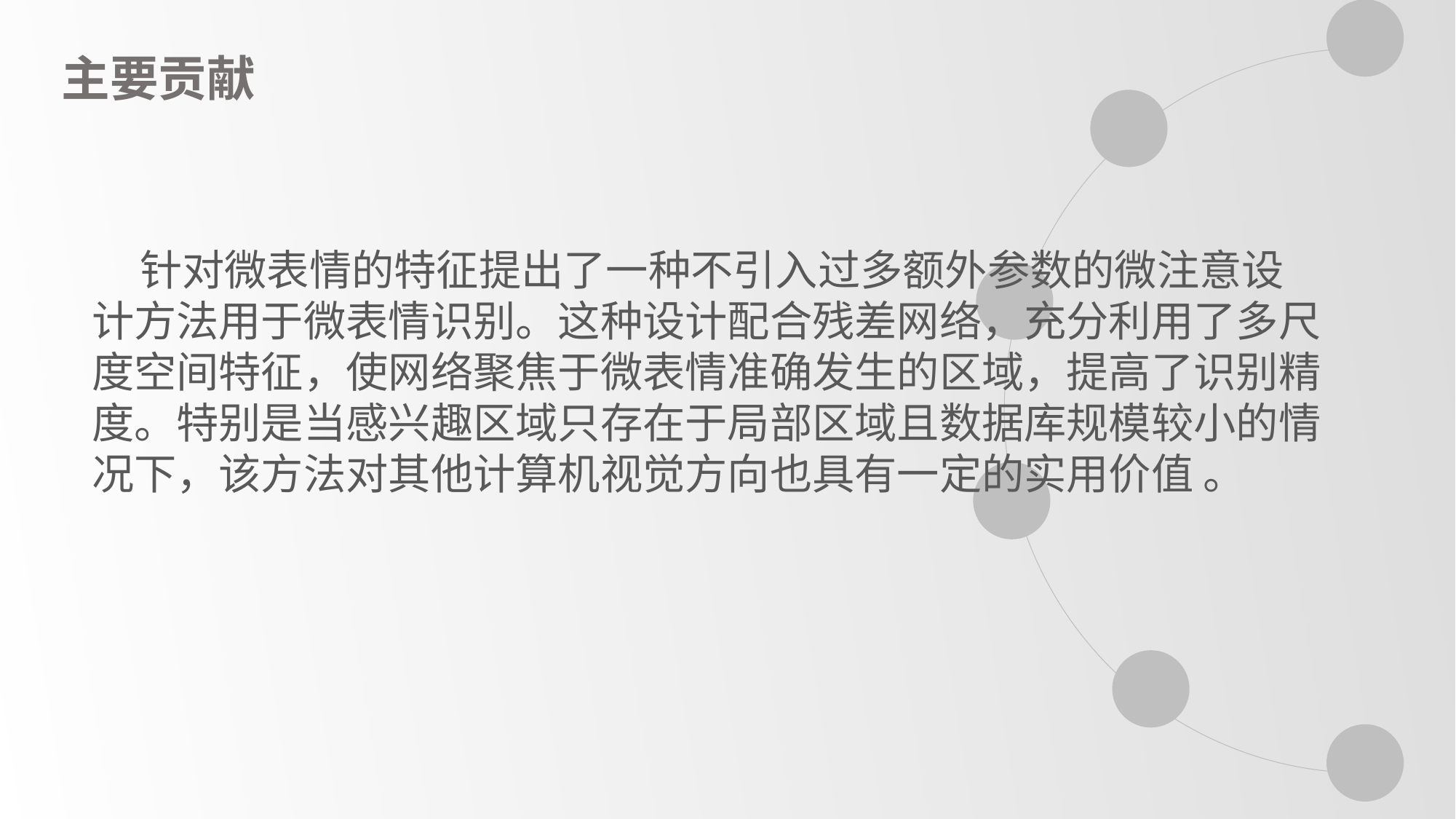

主要贡献
    针对微表情的特征提出了一种不引入过多额外参数的微注意设
计方法用于微表情识别。这种设计配合残差网络，充分利用了多尺
度空间特征，使网络聚焦于微表情准确发生的区域，提高了识别精
度。特别是当感兴趣区域只存在于局部区域且数据库规模较小的情
况下，该方法对其他计算机视觉方向也具有一定的实用价值 。